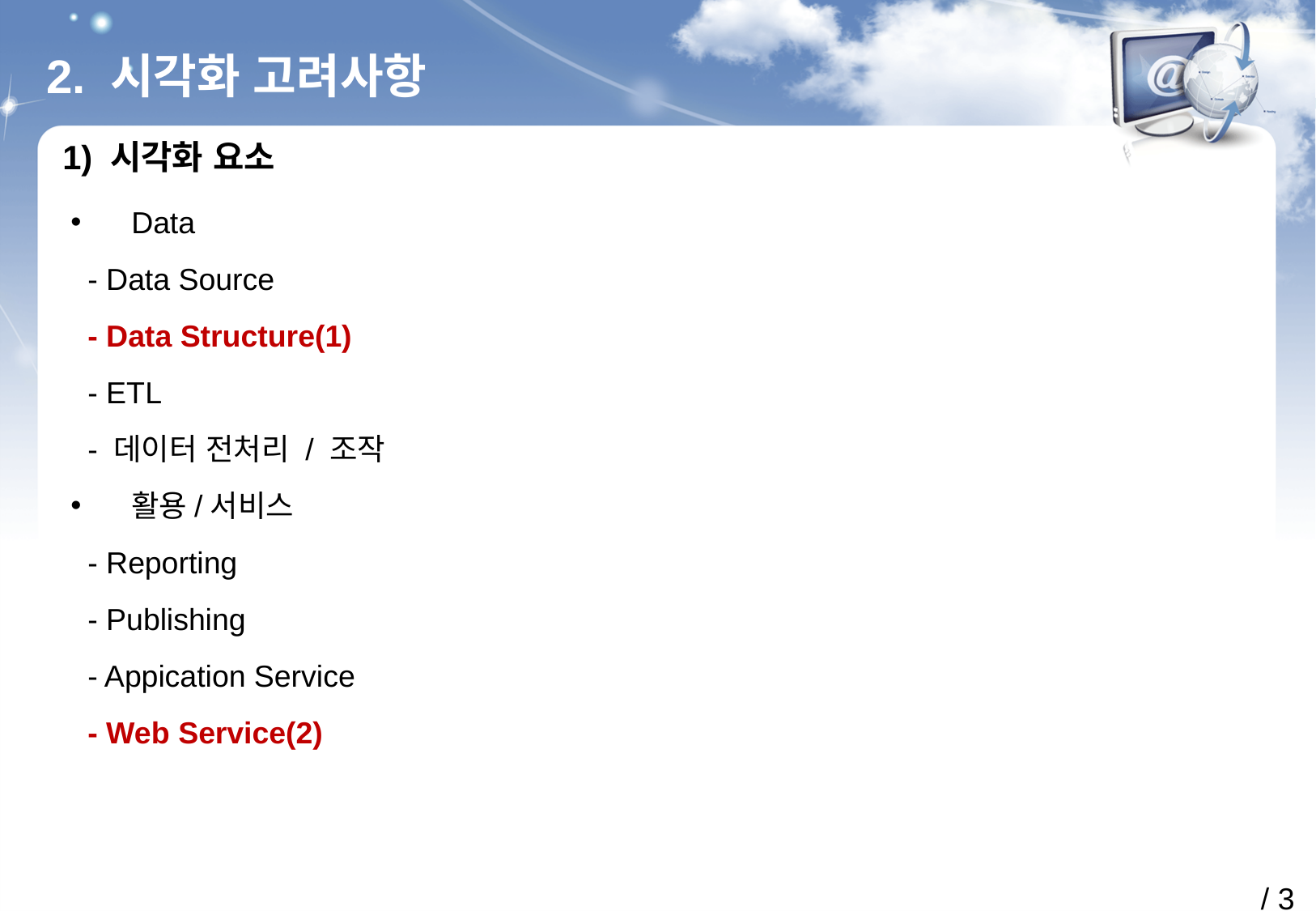

# 2. 시각화 고려사항
1) 시각화 요소
Data
  - Data Source
  - Data Structure(1)
  - ETL
  - 데이터 전처리 / 조작
활용/서비스
  - Reporting
  - Publishing
  - Appication Service
  - Web Service(2)
/ 3